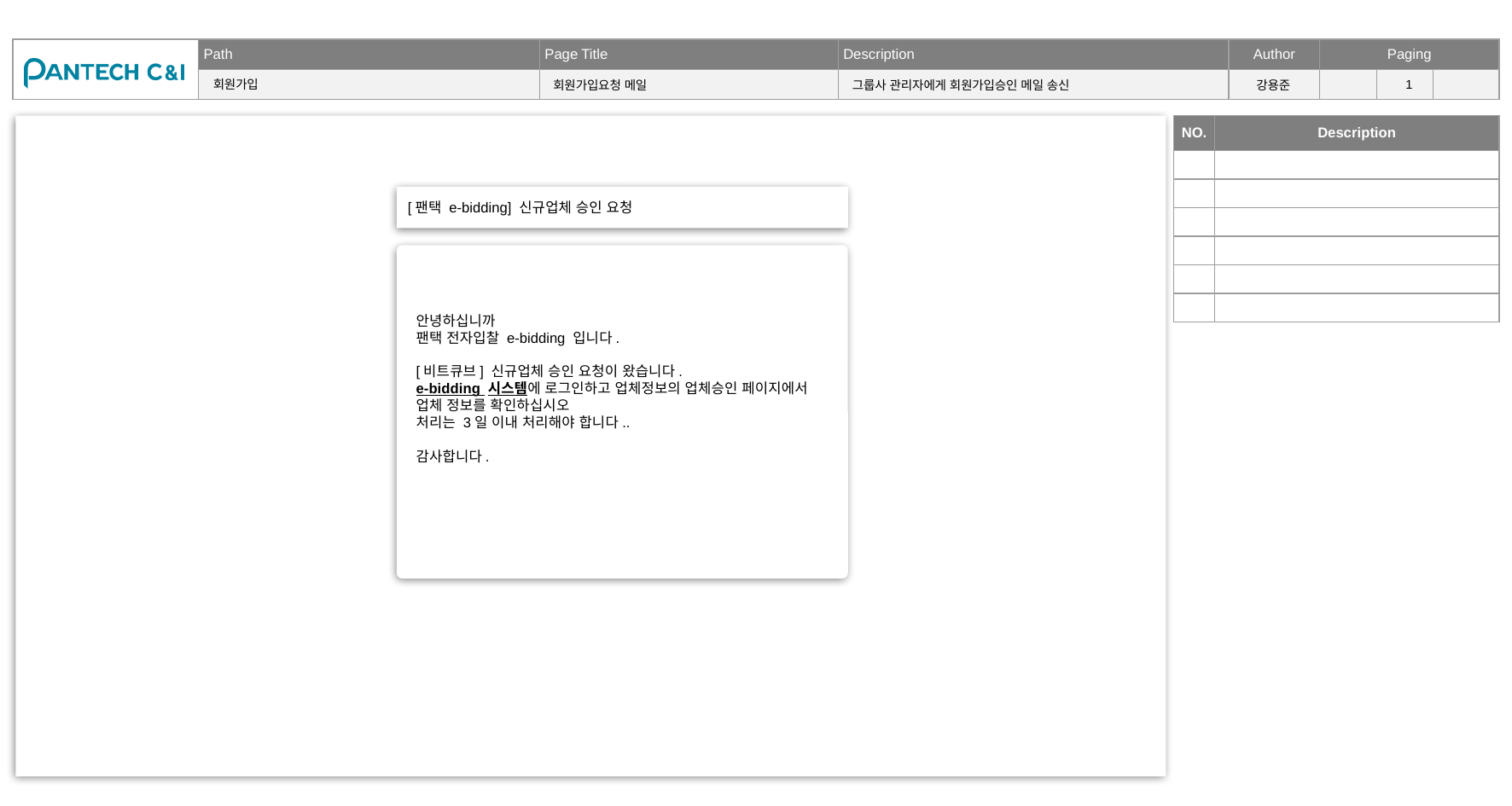

회원가입
1
회원가입요청 메일
그룹사 관리자에게 회원가입승인 메일 송신
강용준

| NO. | Description |
| --- | --- |
|  |  |
|  |  |
|  |  |
|  |  |
|  |  |
|  |  |
[팬택 e-bidding] 신규업체 승인 요청

안녕하십니까
팬택 전자입찰 e-bidding 입니다.

[비트큐브] 신규업체 승인 요청이 왔습니다.
e-bidding 시스템에 로그인하고 업체정보의 업체승인 페이지에서
업체 정보를 확인하십시오
처리는 3일 이내 처리해야 합니다..

감사합니다.